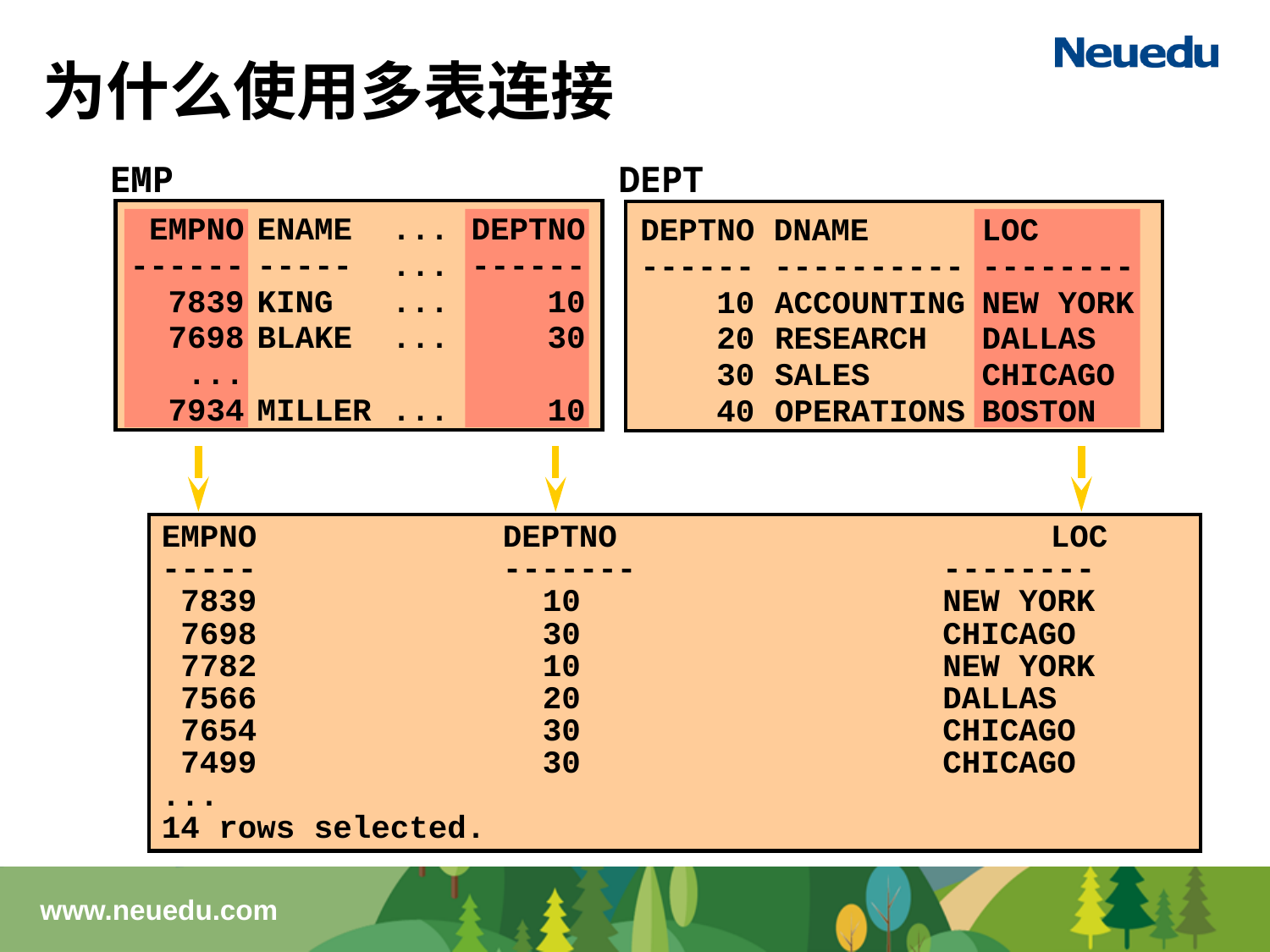

# 为什么使用多表连接
EMP
DEPT

 EMPNO	ENAME	...	DEPTNO
------	-----	...	------
  7839	KING	...	    10
  7698	BLAKE	...	    30
   ...
  7934	MILLER	...	    10
DEPTNO DNAME     	LOC
------ ----------	--------
    10	ACCOUNTING	NEW YORK
    20	RESEARCH	DALLAS
    30	SALES		CHICAGO
    40	OPERATIONS	BOSTON

EMPNO 				DEPTNO 				LOC
----- 				-------			 --------
 7839      				10			 NEW YORK
 7698 	    				30			 CHICAGO
 7782  				10			 NEW YORK
 7566  				20  		 	 DALLAS
 7654 	    				30 			 CHICAGO
 7499  				30 			 CHICAGO
...
14 rows selected.